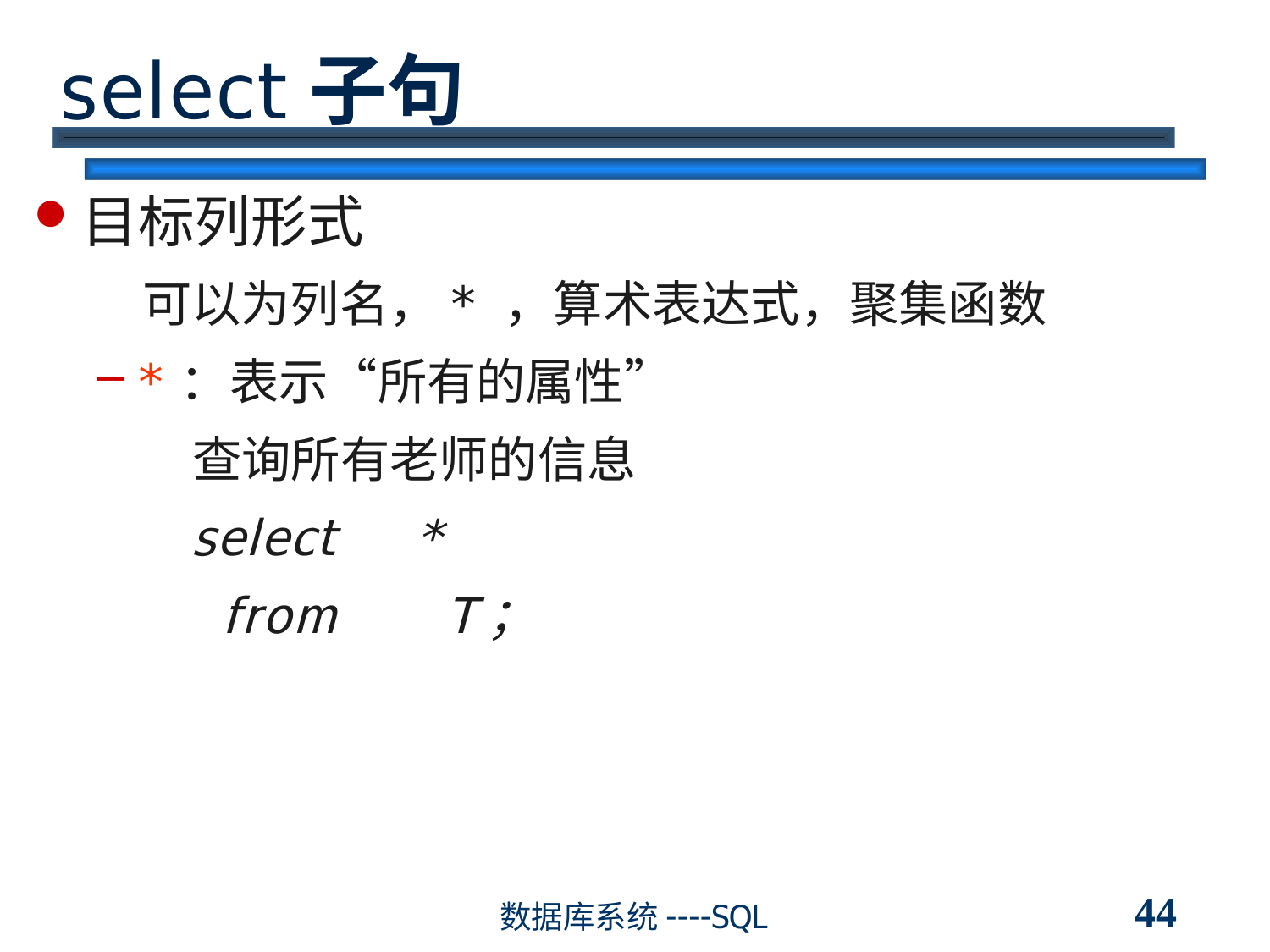

# select子句
目标列形式
   可以为列名，* ，算术表达式，聚集函数
*：表示“所有的属性”
	查询所有老师的信息
	select     *
	  from	T；
44
数据库系统----SQL